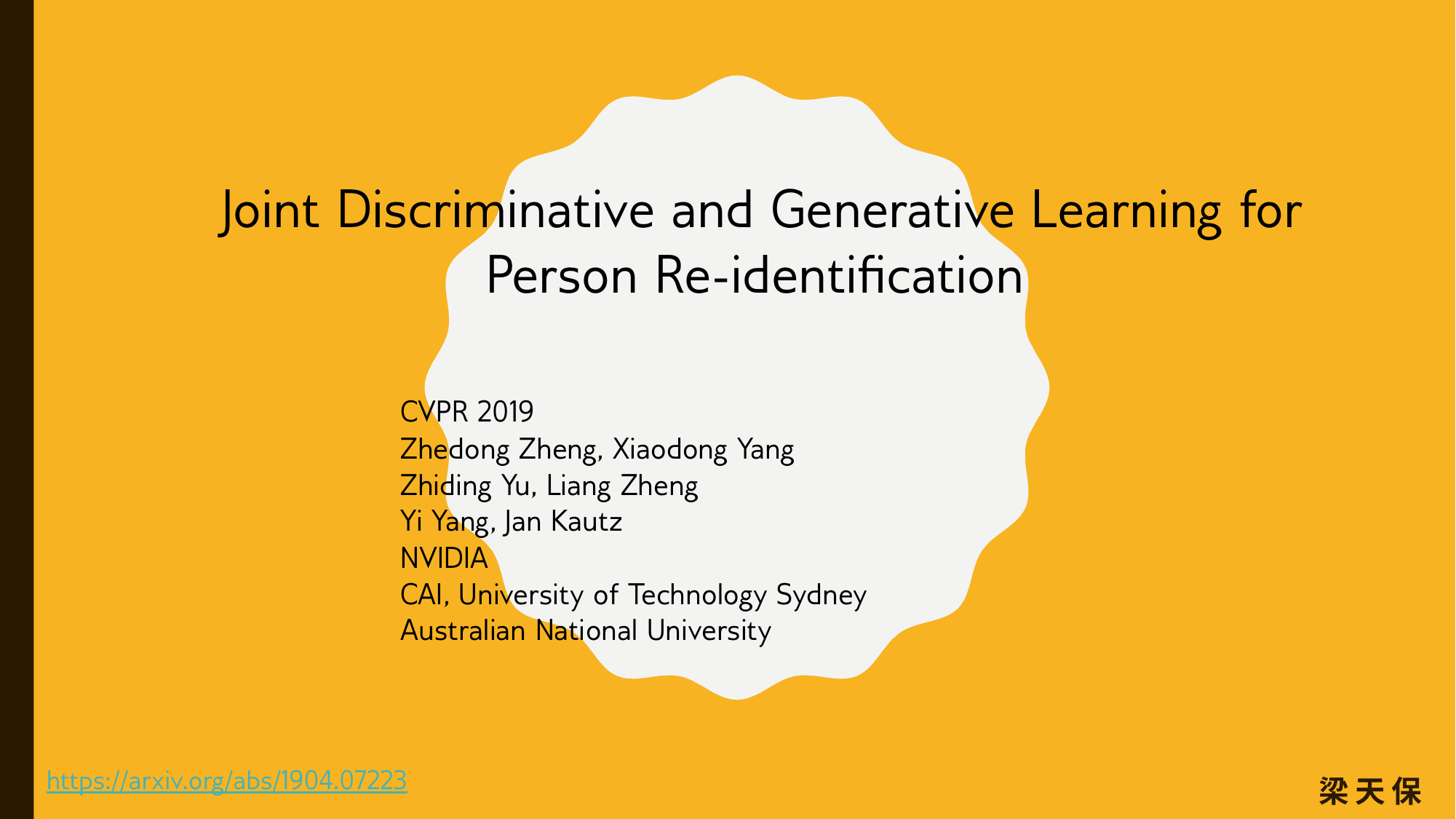

Joint Discriminative and Generative Learning for Person Re-identification
CVPR 2019
Zhedong Zheng, Xiaodong Yang
Zhiding Yu, Liang Zheng
Yi Yang, Jan Kautz
NVIDIA
CAI, University of Technology Sydney
Australian National University
https://arxiv.org/abs/1904.07223
梁天保